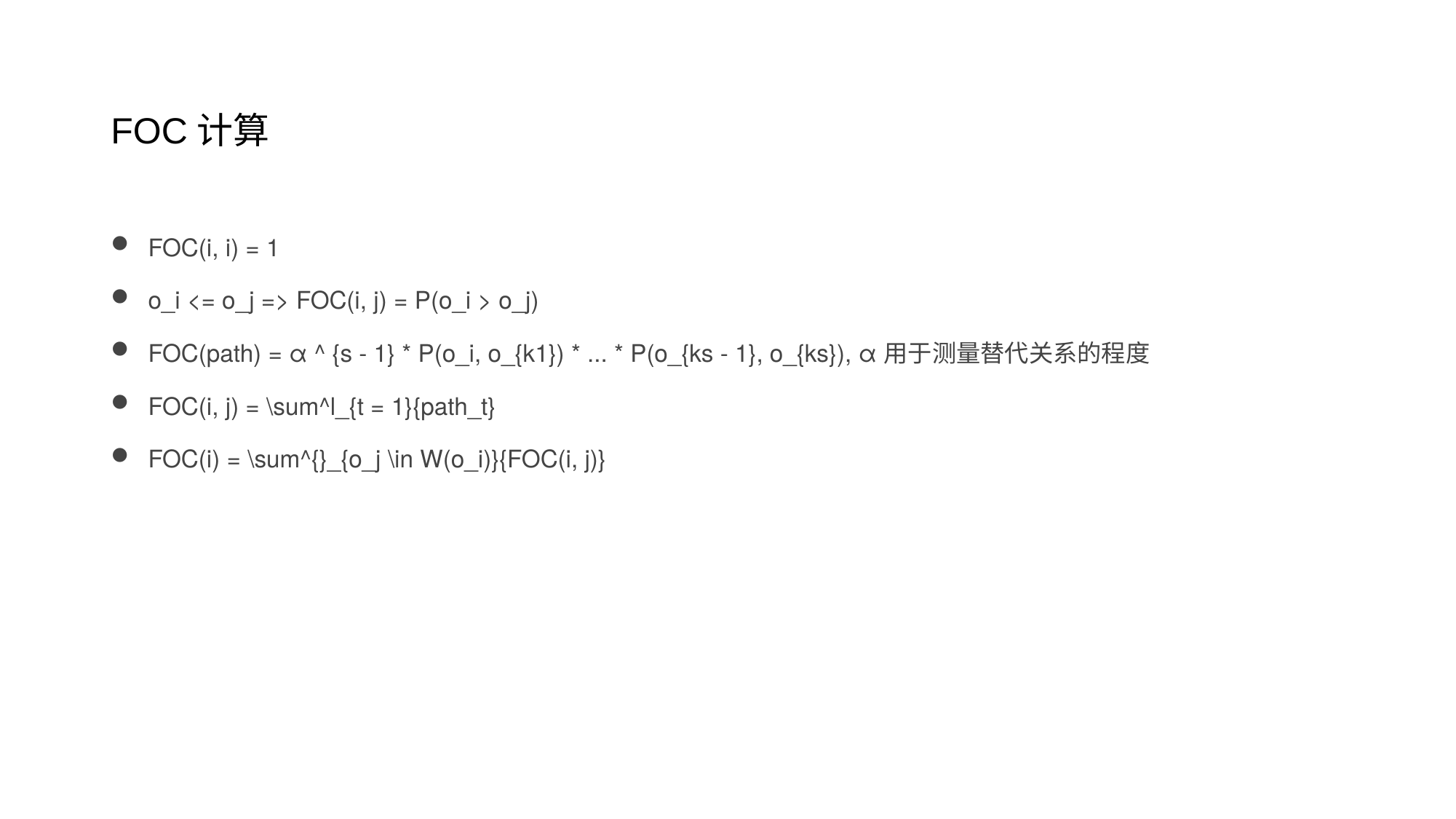

# FOC计算
FOC(i, i) = 1
o_i <= o_j => FOC(i, j) = P(o_i > o_j)
FOC(path) = α ^ {s - 1} * P(o_i, o_{k1}) * ... * P(o_{ks - 1}, o_{ks}), α用于测量替代关系的程度
FOC(i, j) = \sum^l_{t = 1}{path_t}
FOC(i) = \sum^{}_{o_j \in W(o_i)}{FOC(i, j)}